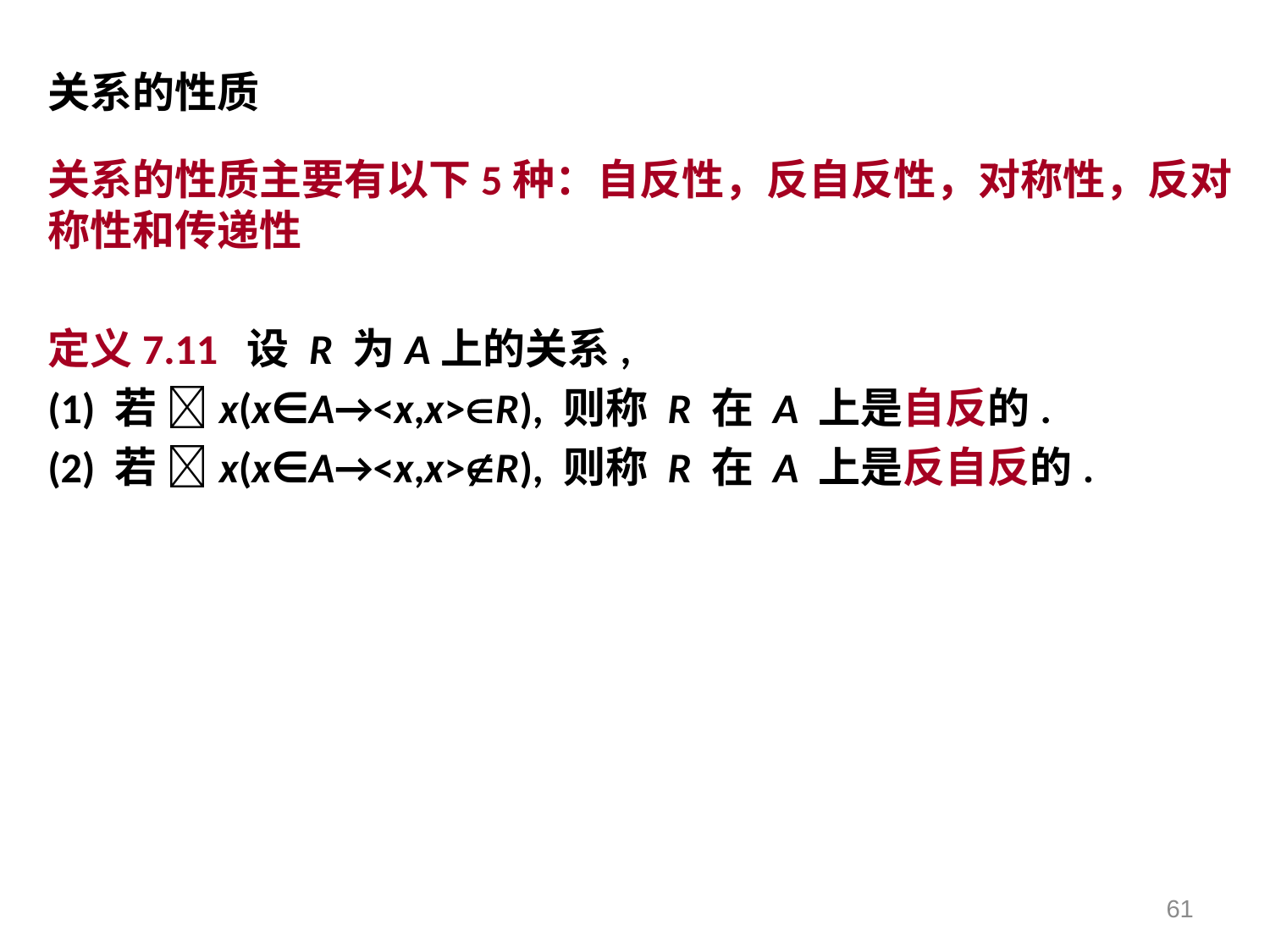

# 关系的性质
关系的性质主要有以下5种：自反性，反自反性，对称性，反对称性和传递性

定义7.11  设 R 为A上的关系,
(1) 若 ∀x(x∈A→<x,x>∈R), 则称 R 在 A 上是自反的.
(2) 若 ∀x(x∈A→<x,x>∉R), 则称 R 在 A 上是反自反的.
61